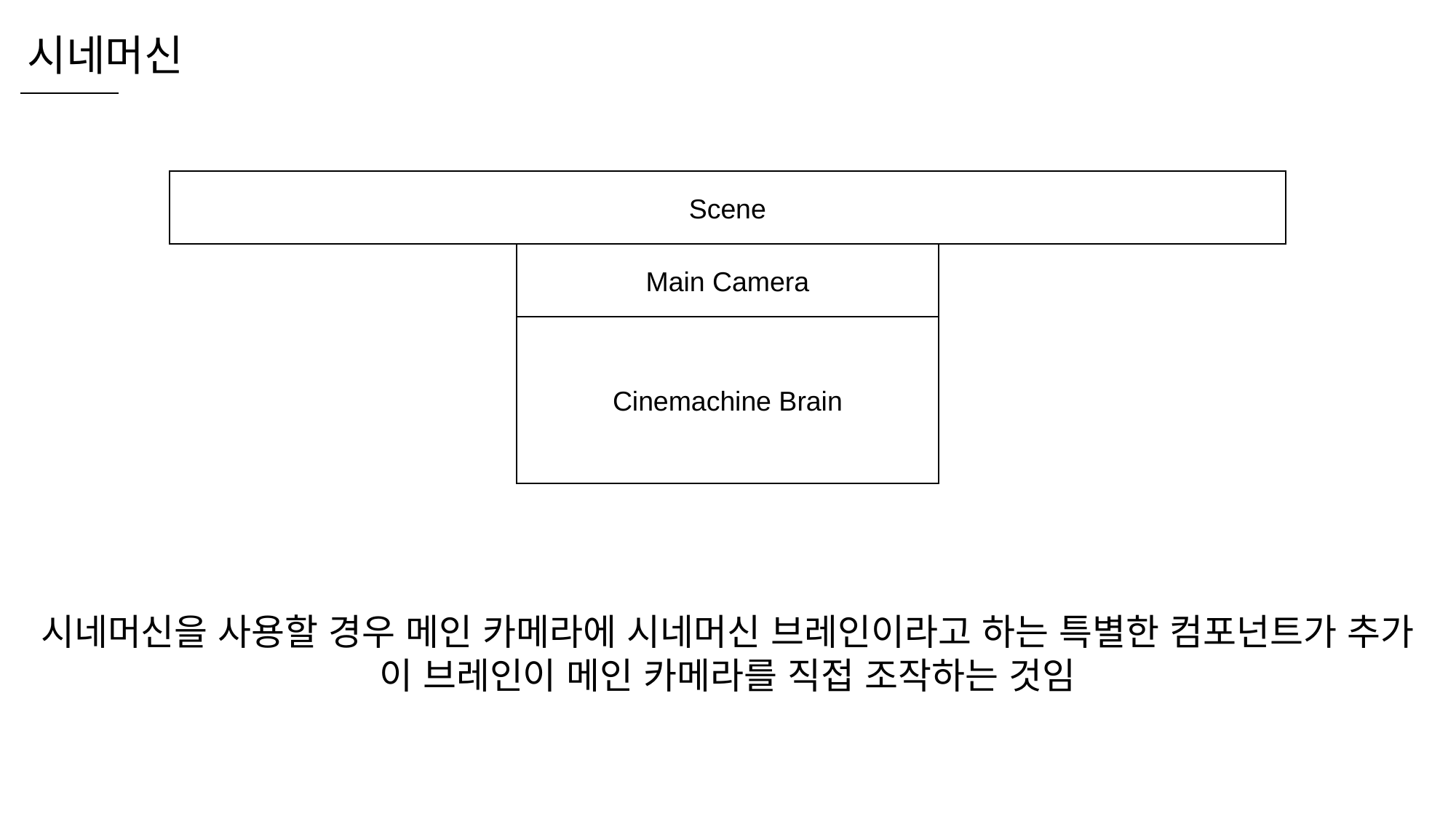

시네머신
Scene
Main Camera
Cinemachine Brain
시네머신을 사용할 경우 메인 카메라에 시네머신 브레인이라고 하는 특별한 컴포넌트가 추가
이 브레인이 메인 카메라를 직접 조작하는 것임